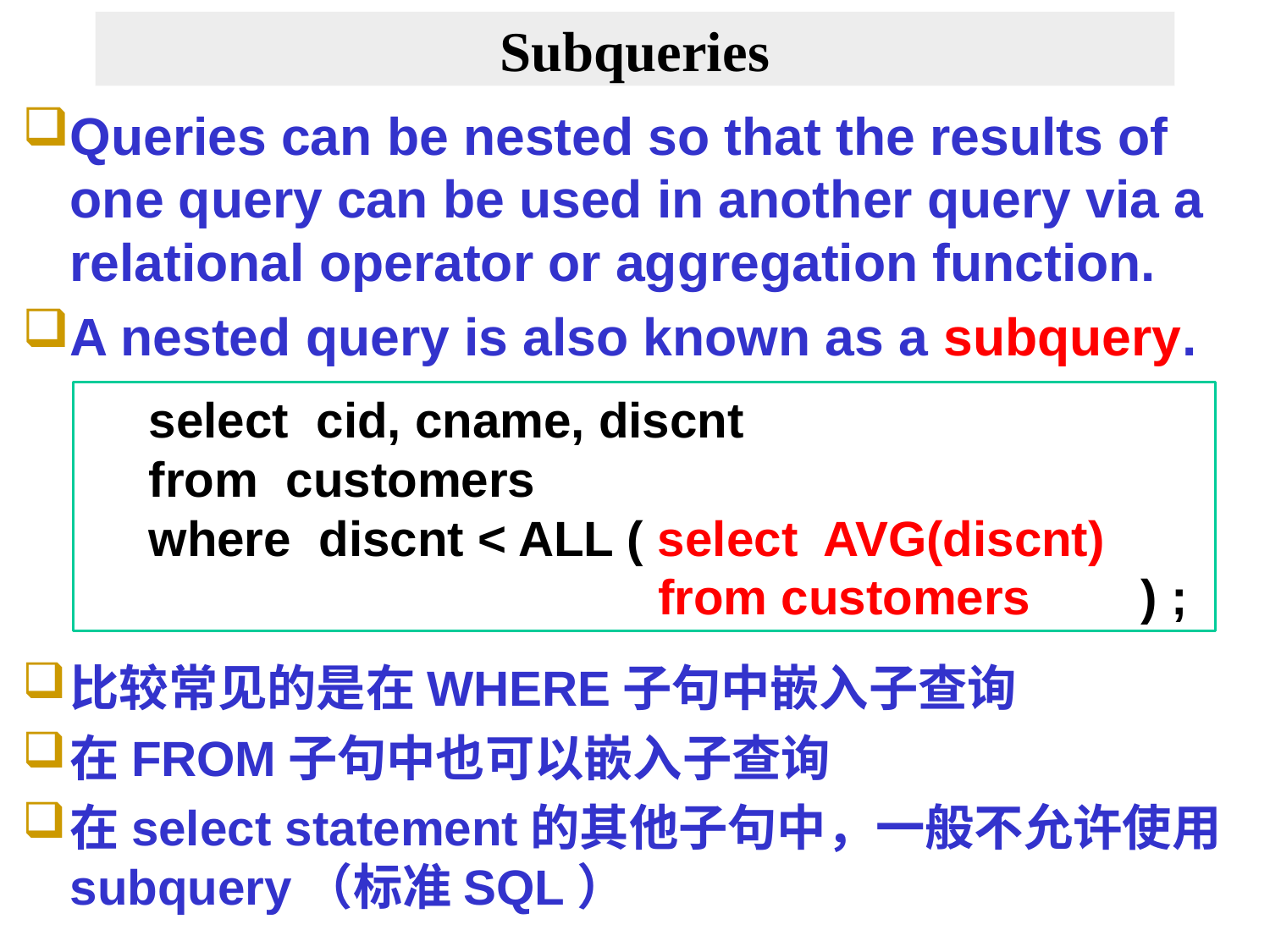

# Subqueries
Queries can be nested so that the results of one query can be used in another query via a relational operator or aggregation function.
A nested query is also known as a subquery.
select  cid, cname, discnt
from  customers
where  discnt < ALL ( select  AVG(discnt)
                                     from customers        ) ;
比较常见的是在WHERE子句中嵌入子查询
在FROM子句中也可以嵌入子查询
在select statement的其他子句中，一般不允许使用subquery（标准SQL）